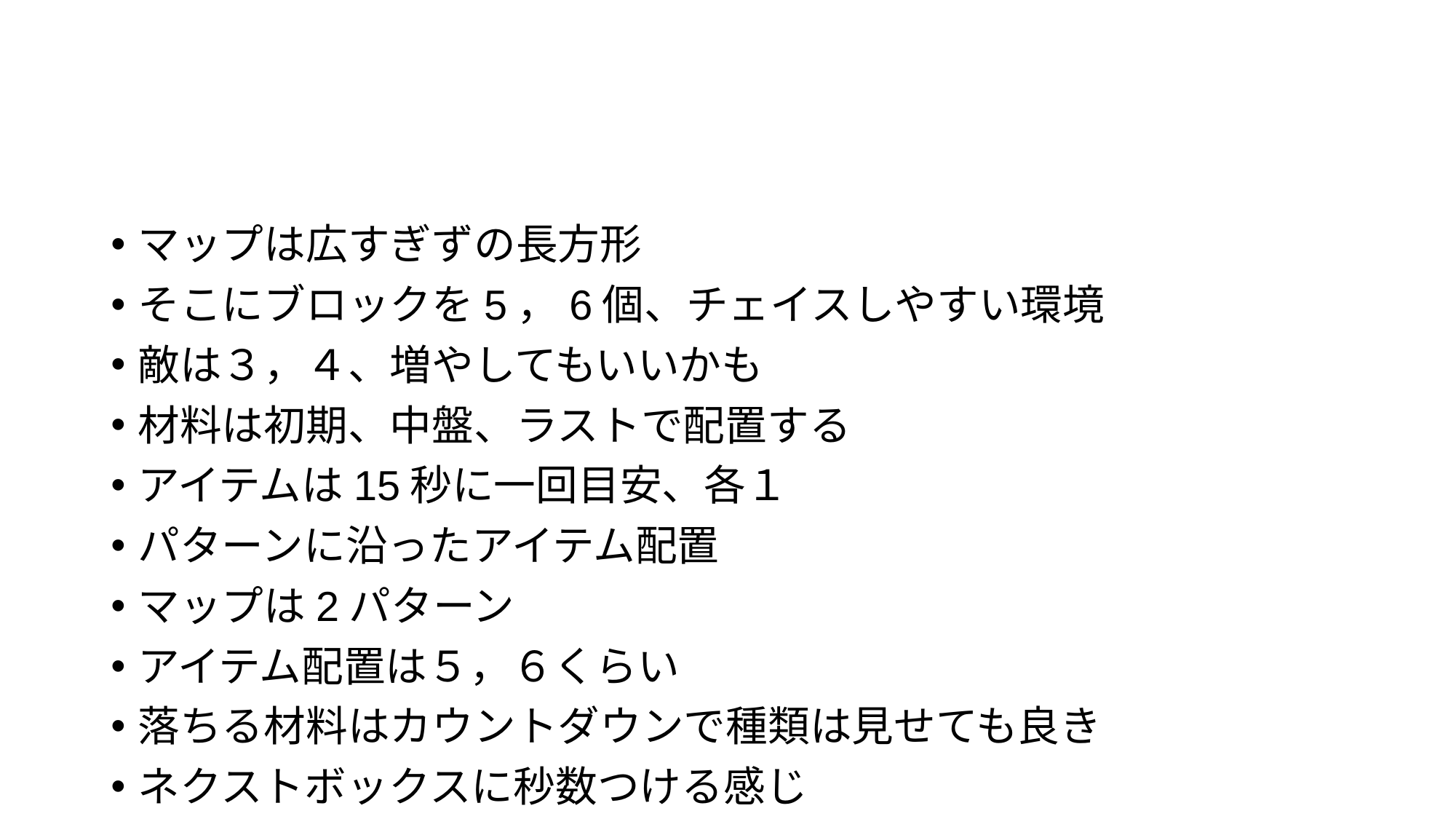

#
マップは広すぎずの長方形
そこにブロックを5，6個、チェイスしやすい環境
敵は３，４、増やしてもいいかも
材料は初期、中盤、ラストで配置する
アイテムは15秒に一回目安、各１
パターンに沿ったアイテム配置
マップは2パターン
アイテム配置は５，６くらい
落ちる材料はカウントダウンで種類は見せても良き
ネクストボックスに秒数つける感じ